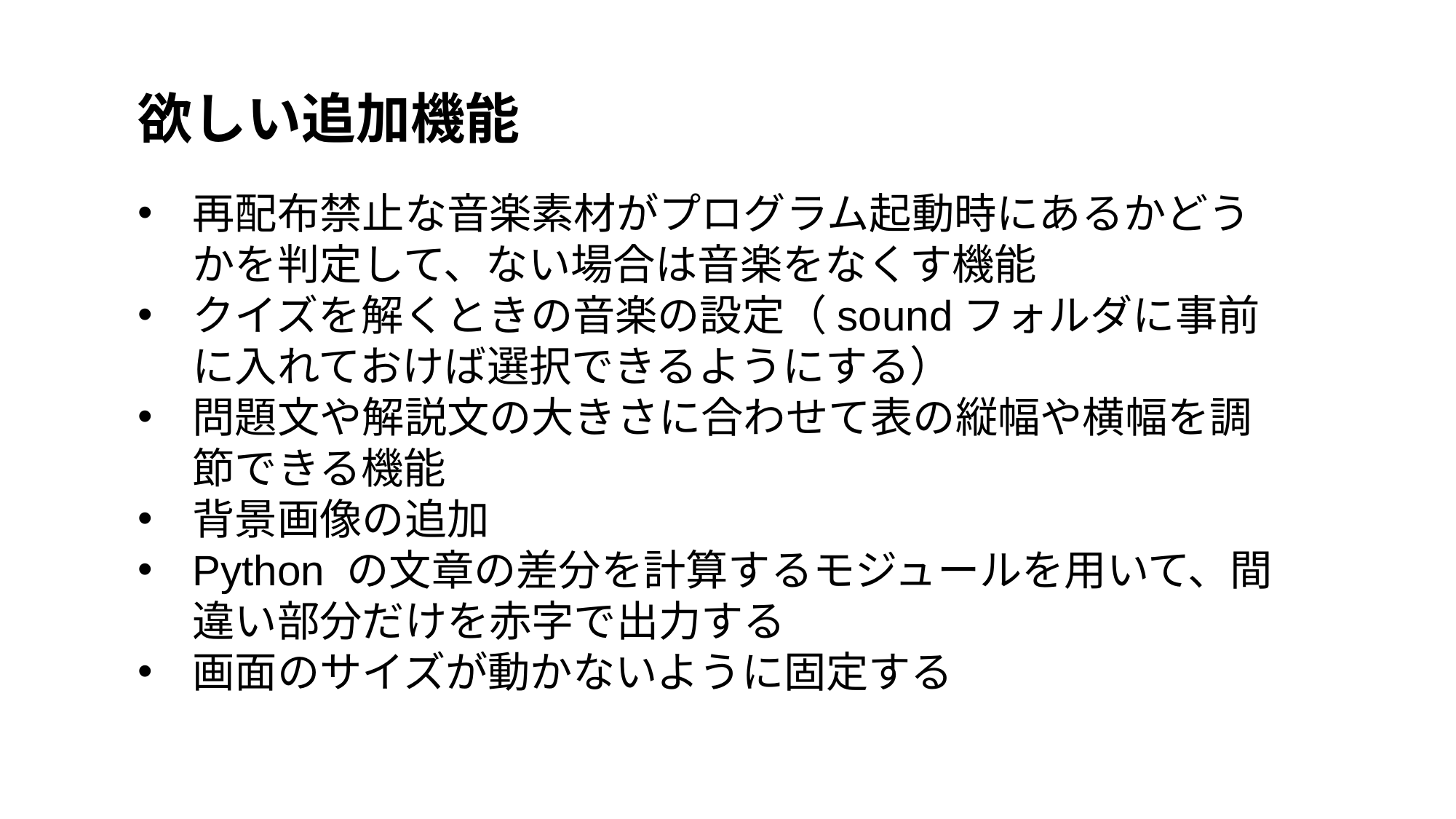

欲しい追加機能
再配布禁止な音楽素材がプログラム起動時にあるかどうかを判定して、ない場合は音楽をなくす機能
クイズを解くときの音楽の設定（soundフォルダに事前に入れておけば選択できるようにする）
問題文や解説文の大きさに合わせて表の縦幅や横幅を調節できる機能
背景画像の追加
Python の文章の差分を計算するモジュールを用いて、間違い部分だけを赤字で出力する
画面のサイズが動かないように固定する